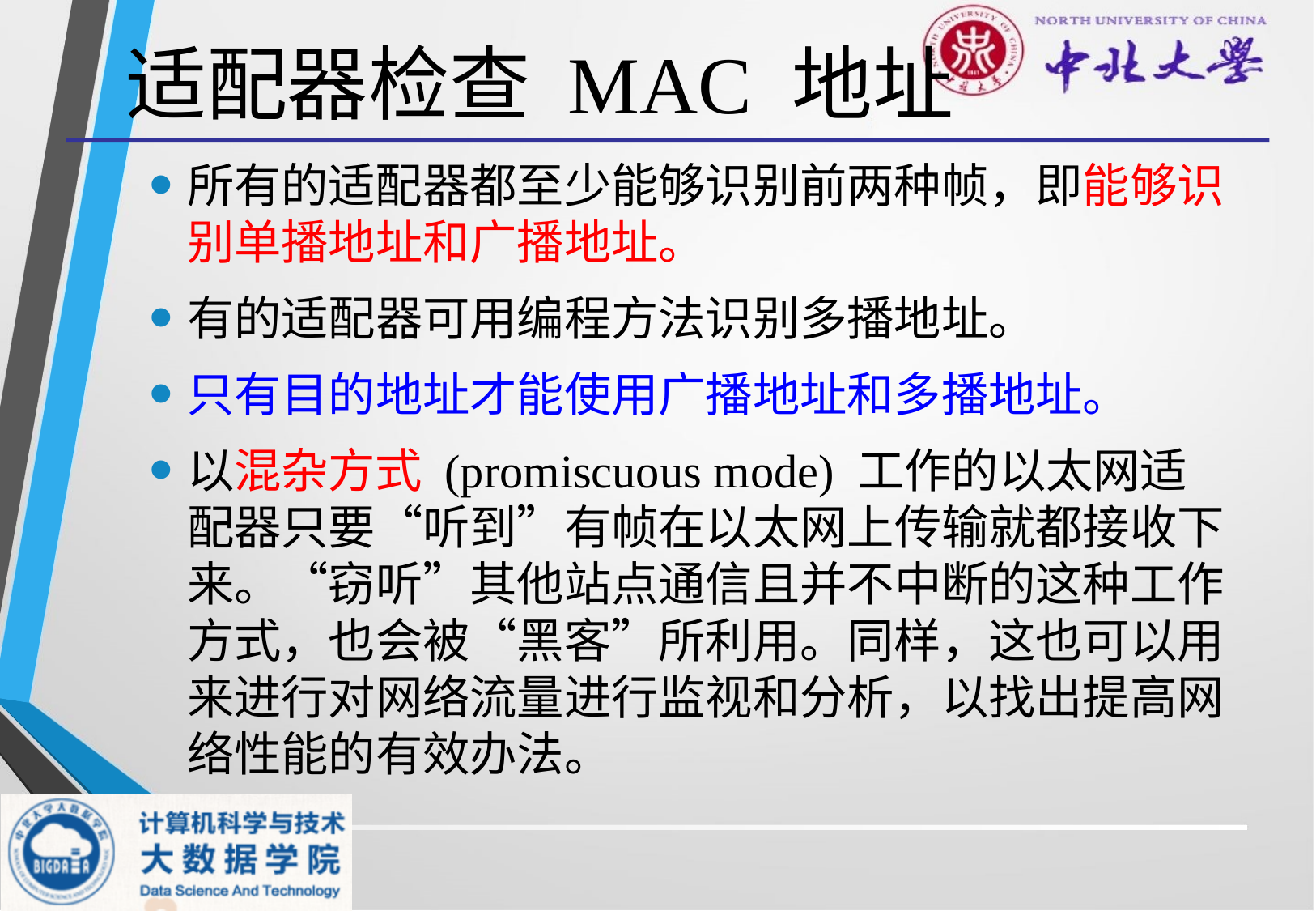

# 适配器检查 MAC 地址
所有的适配器都至少能够识别前两种帧，即能够识别单播地址和广播地址。
有的适配器可用编程方法识别多播地址。
只有目的地址才能使用广播地址和多播地址。
以混杂方式 (promiscuous mode) 工作的以太网适配器只要“听到”有帧在以太网上传输就都接收下来。“窃听”其他站点通信且并不中断的这种工作方式，也会被“黑客”所利用。同样，这也可以用来进行对网络流量进行监视和分析，以找出提高网络性能的有效办法。
66